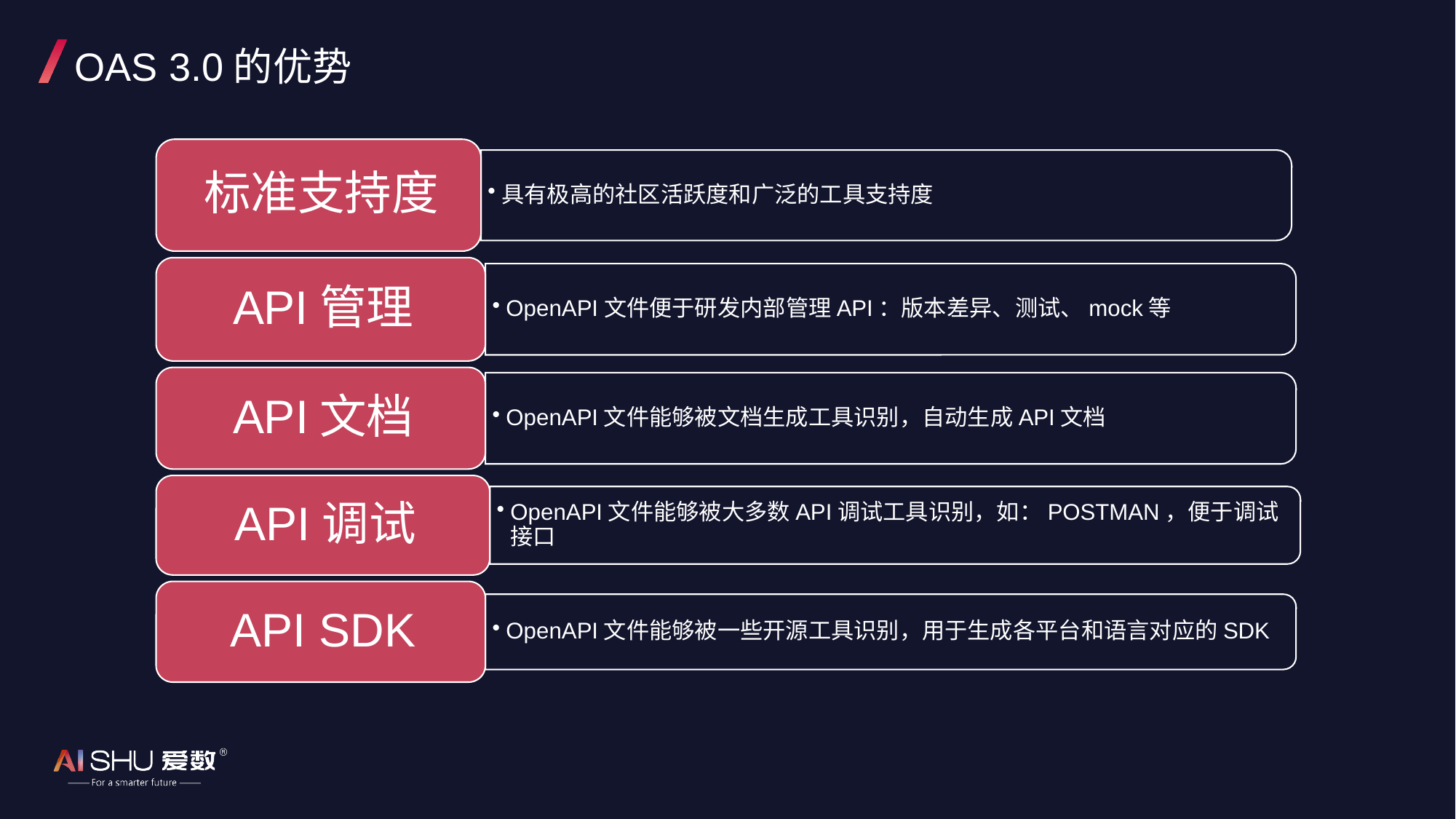

# OAS 3.0的优势
具有极高的社区活跃度和广泛的工具支持度
标准支持度
OpenAPI文件便于研发内部管理API：版本差异、测试、mock等
API管理
OpenAPI文件能够被文档生成工具识别，自动生成API文档
API文档
OpenAPI文件能够被大多数API调试工具识别，如：POSTMAN，便于调试接口
API调试
OpenAPI文件能够被一些开源工具识别，用于生成各平台和语言对应的SDK
API SDK